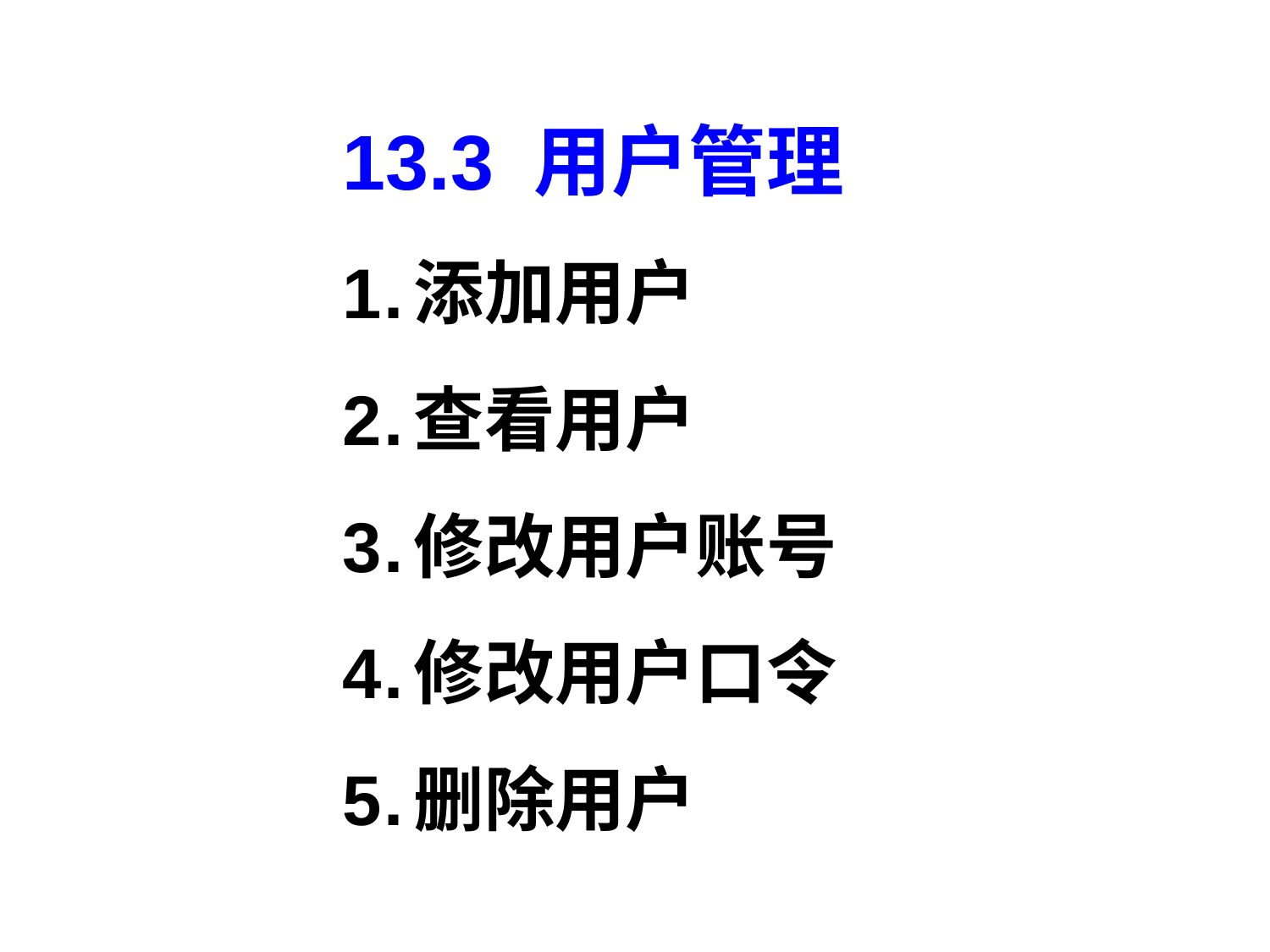

13.3 用户管理
添加用户
查看用户
修改用户账号
修改用户口令
删除用户